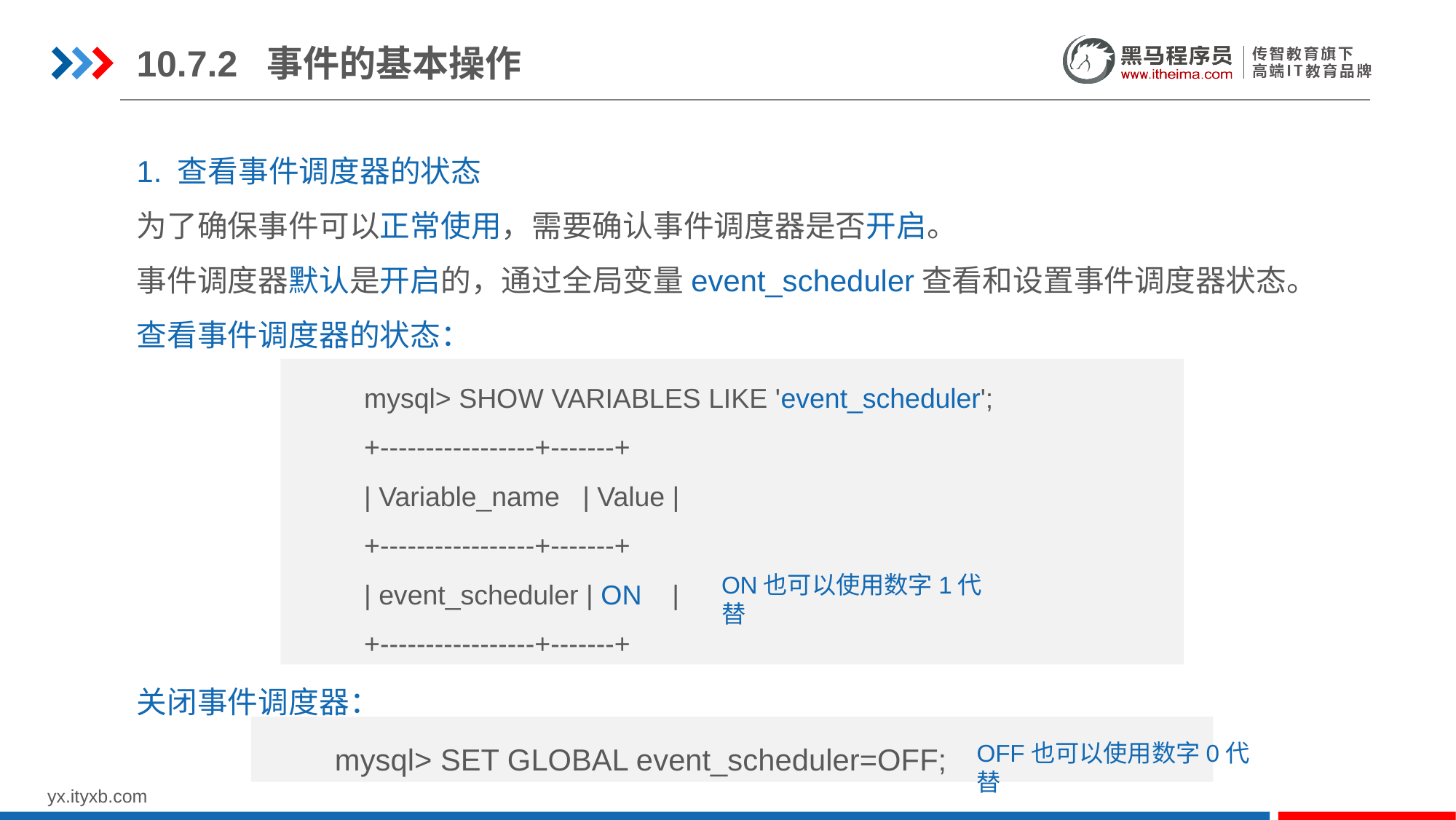

10.7.2  事件的基本操作
1. 查看事件调度器的状态
为了确保事件可以正常使用，需要确认事件调度器是否开启。
事件调度器默认是开启的，通过全局变量event_scheduler查看和设置事件调度器状态。
查看事件调度器的状态：
mysql> SHOW VARIABLES LIKE 'event_scheduler';
+-----------------+-------+
| Variable_name   | Value |
+-----------------+-------+
| event_scheduler | ON    |
+-----------------+-------+
ON也可以使用数字1代替
关闭事件调度器：
mysql> SET GLOBAL event_scheduler=OFF;
OFF也可以使用数字0代替